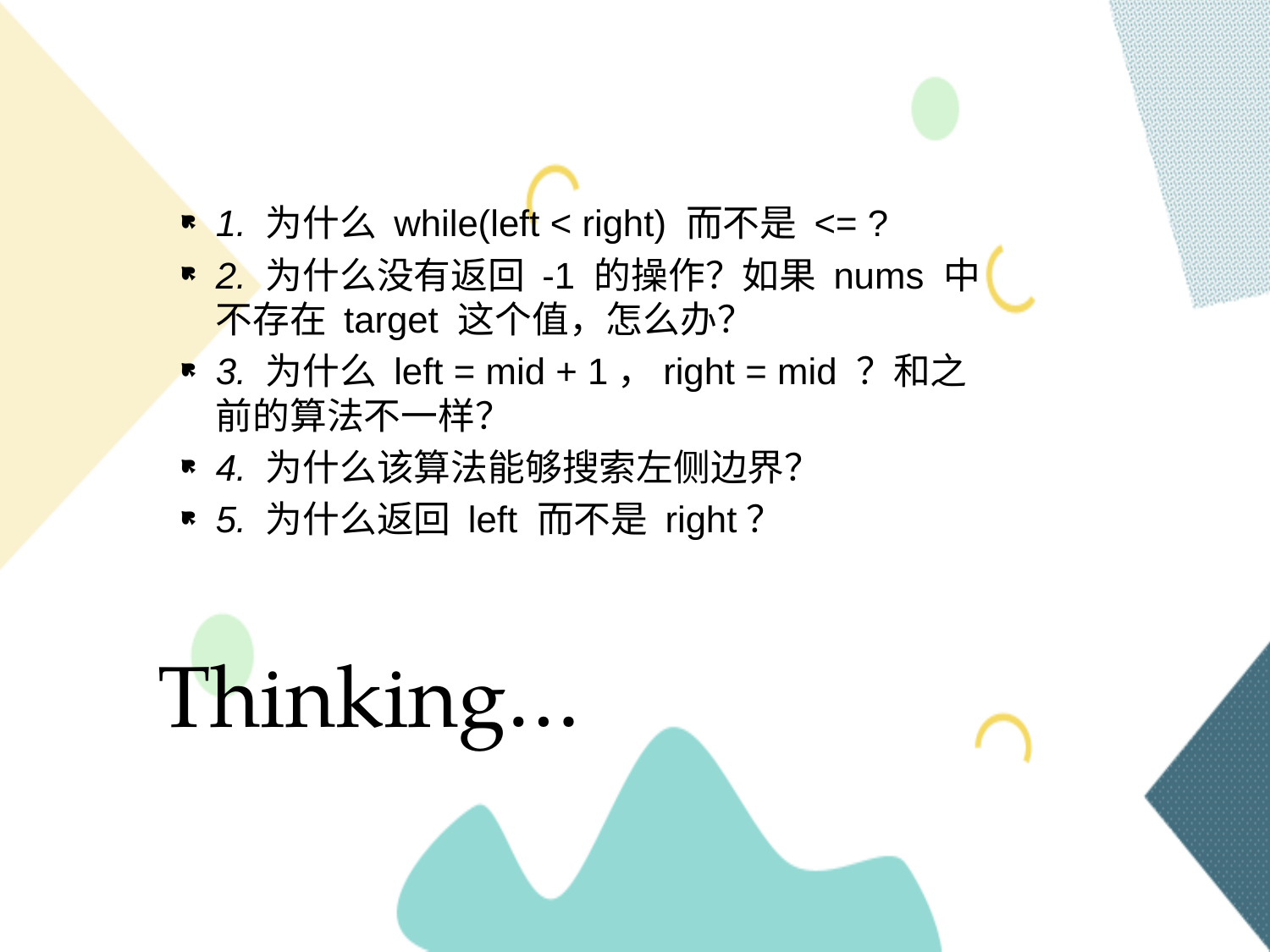

1. 为什么 while(left < right) 而不是 <= ?
2. 为什么没有返回 -1 的操作？如果 nums 中不存在 target 这个值，怎么办？
3. 为什么 left = mid + 1，right = mid ？和之前的算法不一样？
4. 为什么该算法能够搜索左侧边界？
5. 为什么返回 left 而不是 right？
# Thinking…